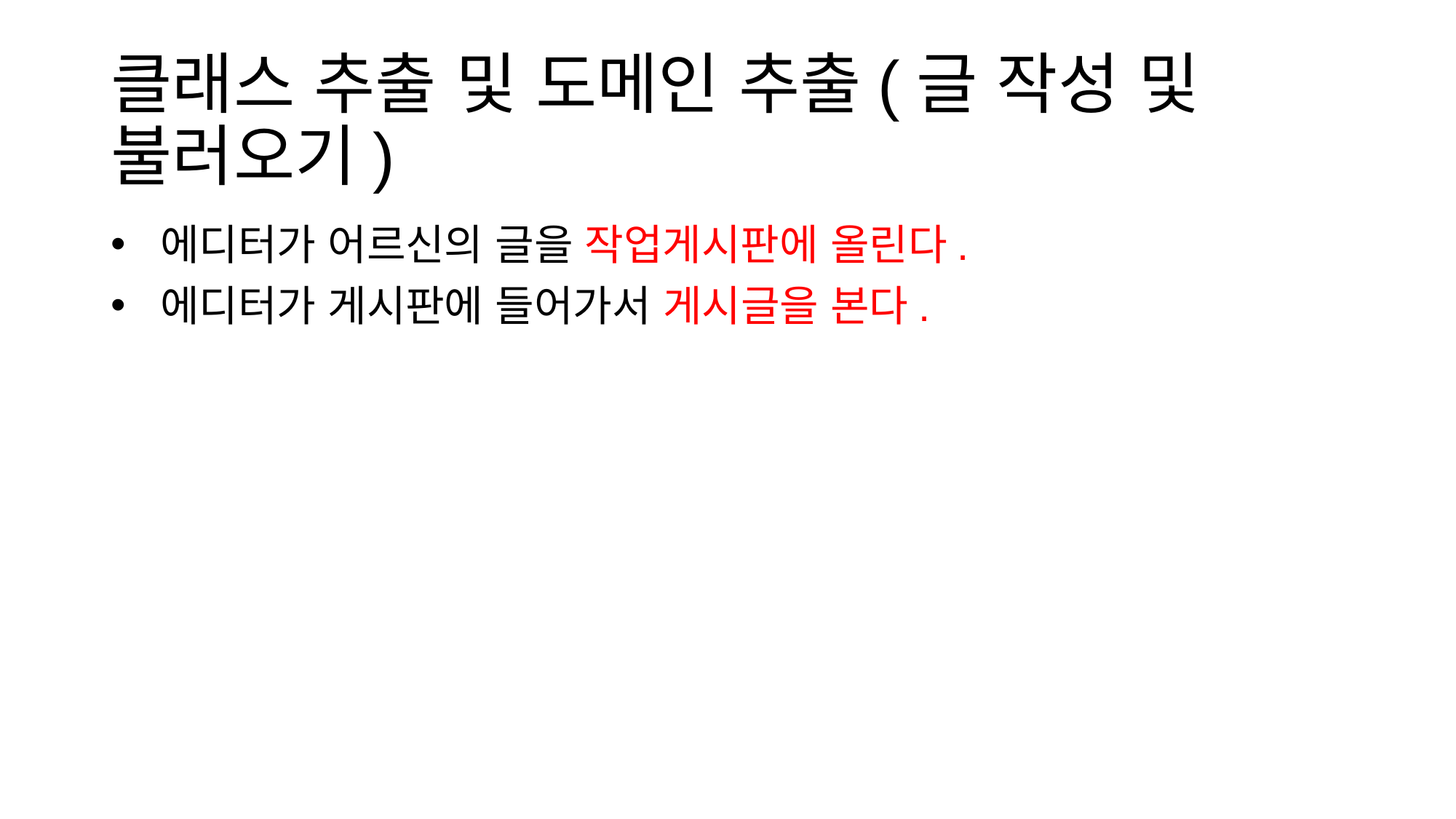

# 클래스 추출 및 도메인 추출(글 작성 및 불러오기)
 에디터가 어르신의 글을 작업게시판에 올린다.
 에디터가 게시판에 들어가서 게시글을 본다.